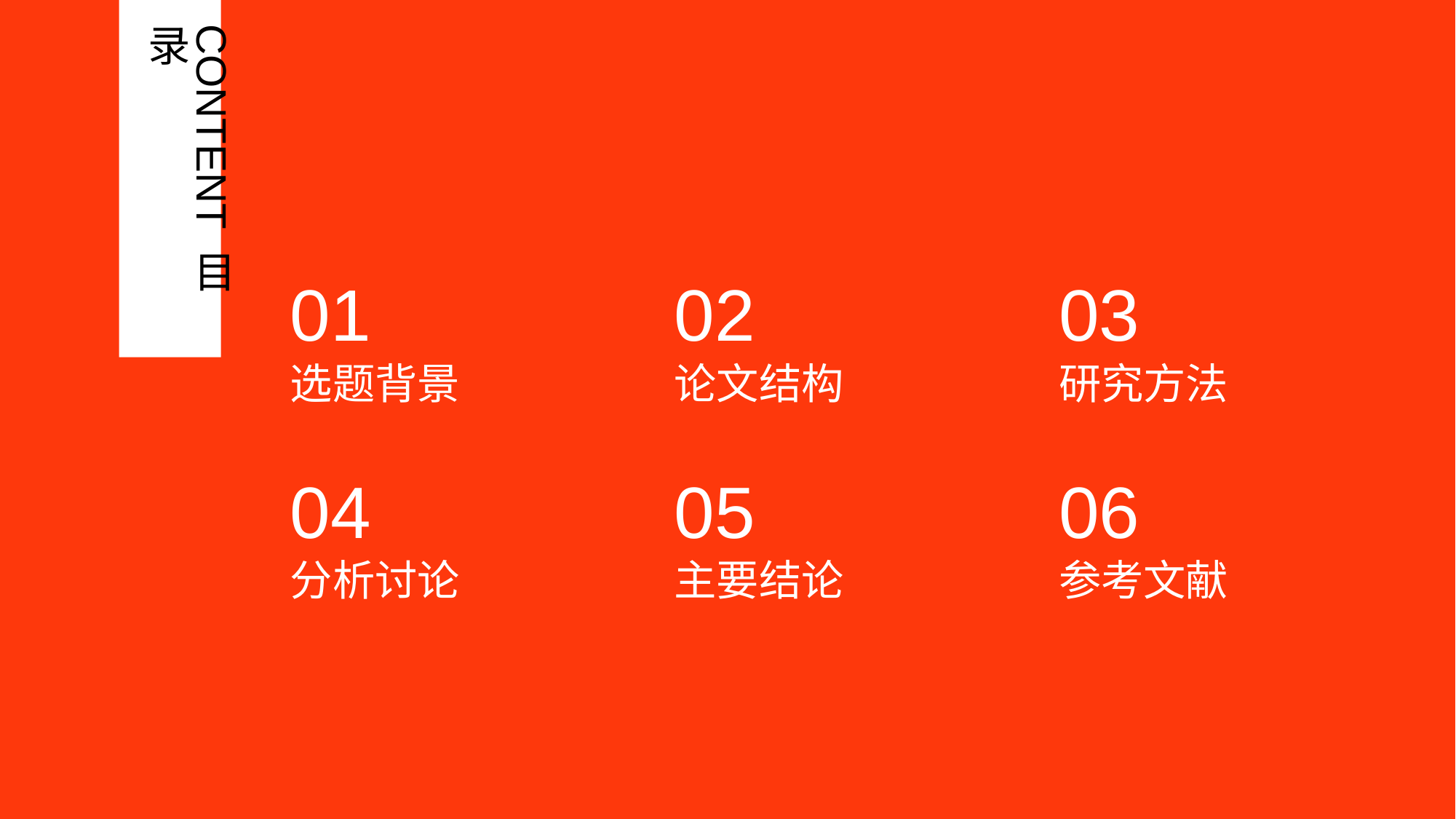

CONTENT 目录
01
02
03
选题背景
论文结构
研究方法
04
05
06
分析讨论
主要结论
参考文献